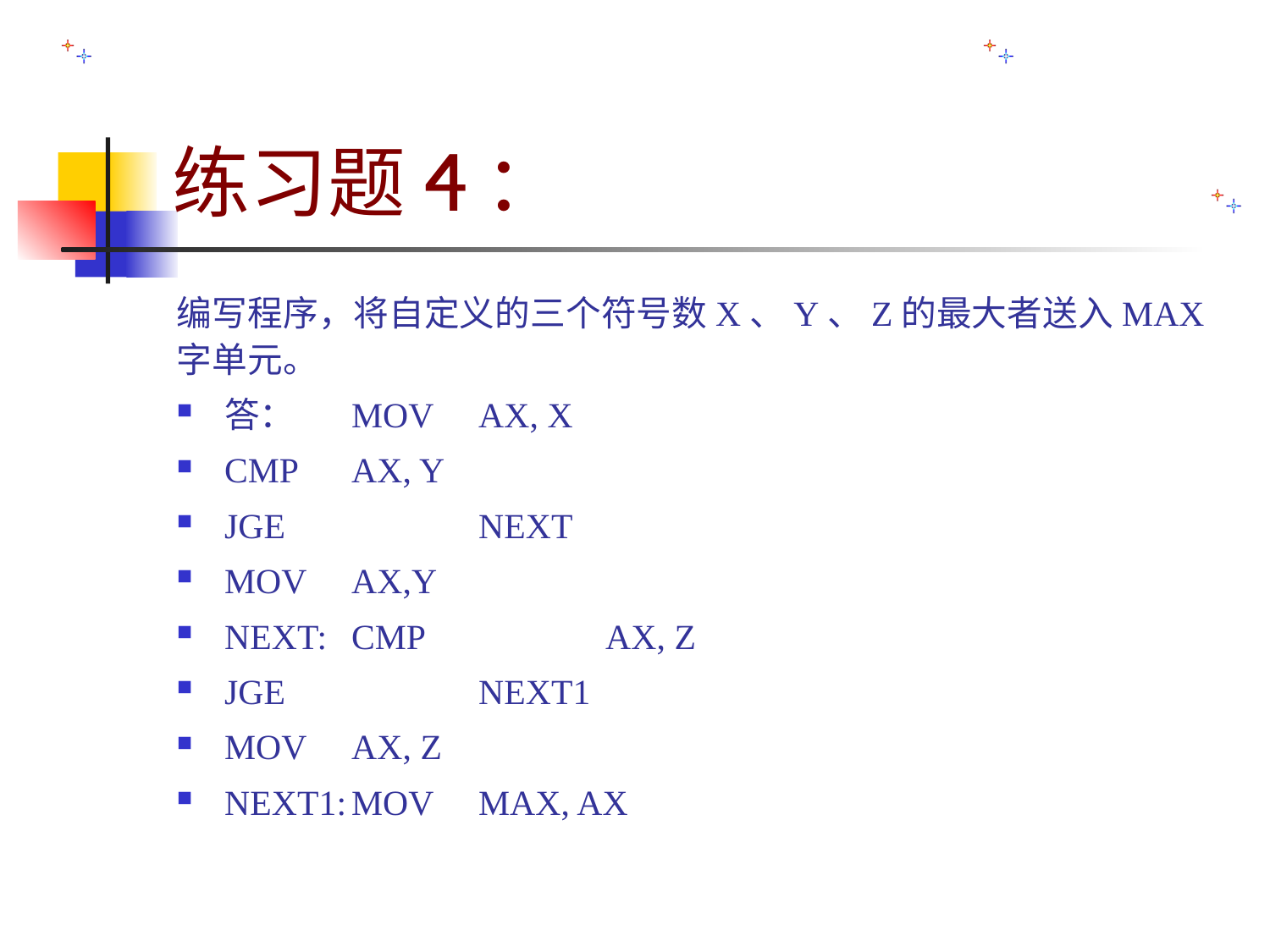

# 练习题4：
编写程序，将自定义的三个符号数X、Y、Z的最大者送入MAX字单元。
答：	MOV	AX, X
CMP	AX, Y
JGE		NEXT
MOV	AX,Y
NEXT:	CMP		AX, Z
JGE		NEXT1
MOV 	AX, Z
NEXT1:	MOV 	MAX, AX